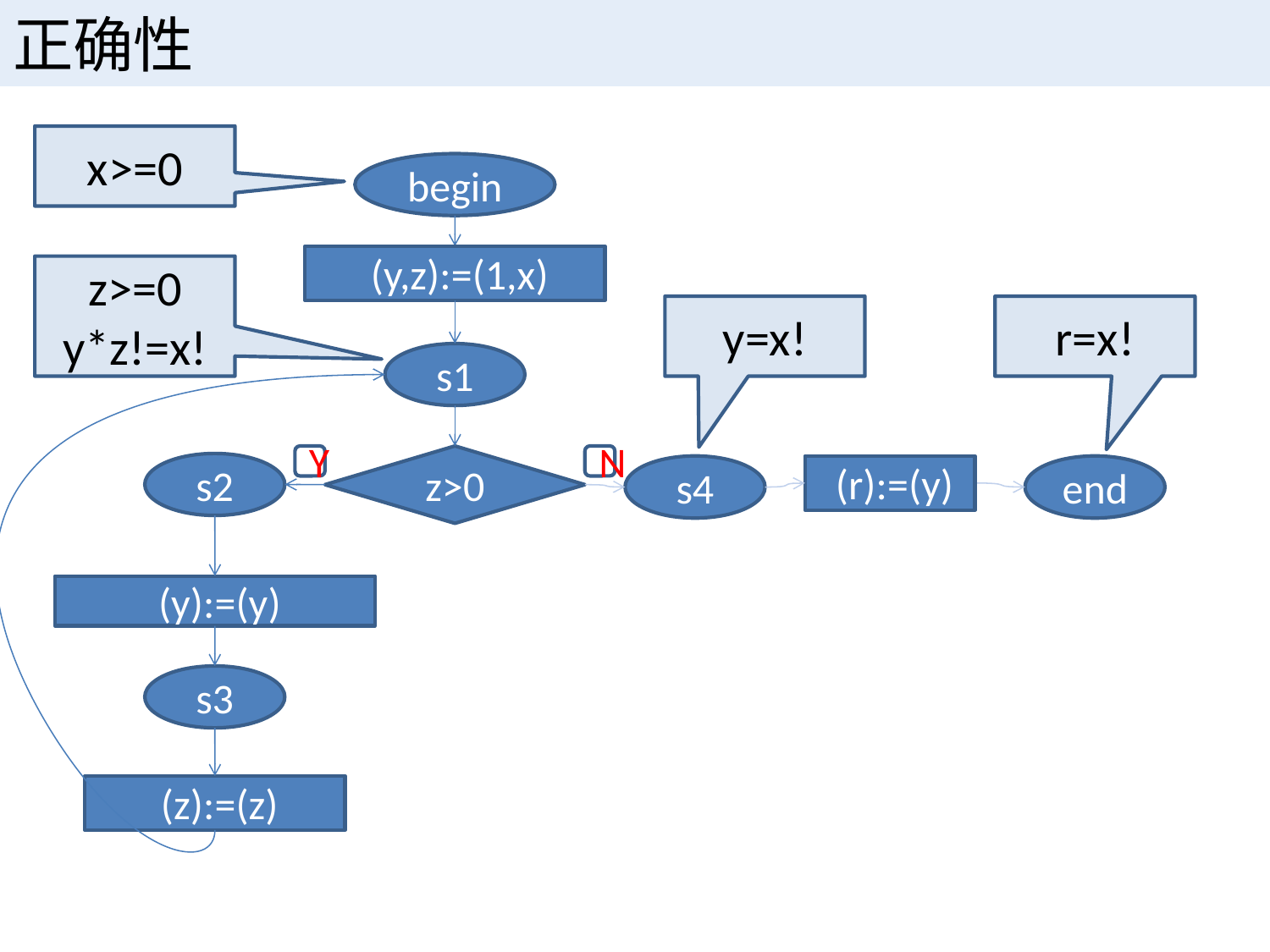

# 正确性
x>=0
begin
 (y,z):=(1,x)
z>=0
y*z!=x!
y=x!
r=x!
s1
Y
z>0
N
s2
s4
 (r):=(y)
end
 (y):=(y)
s3
 (z):=(z)